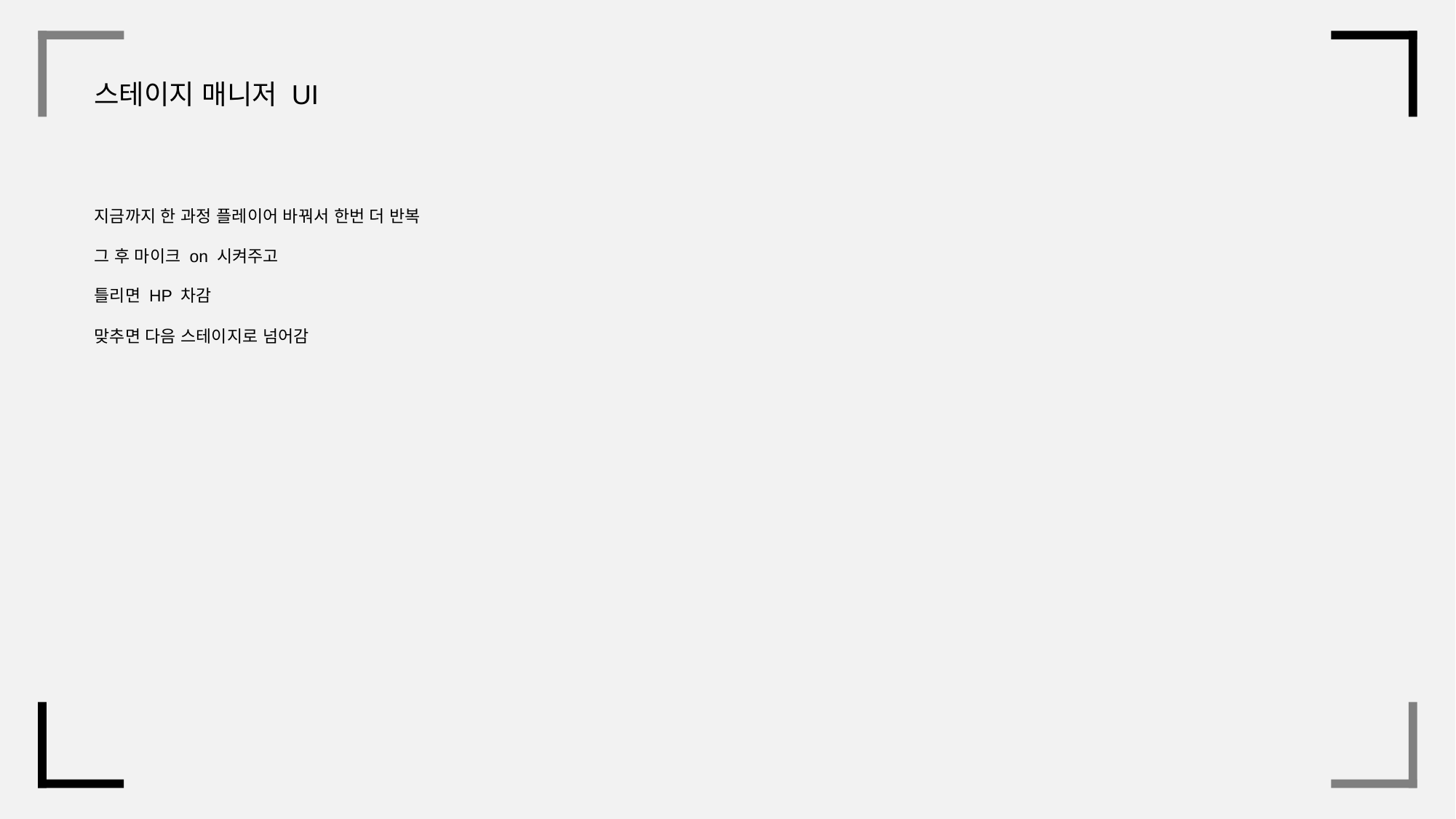

스테이지 매니저 UI
지금까지 한 과정 플레이어 바꿔서 한번 더 반복

그 후 마이크 on 시켜주고

틀리면 HP 차감

맞추면 다음 스테이지로 넘어감